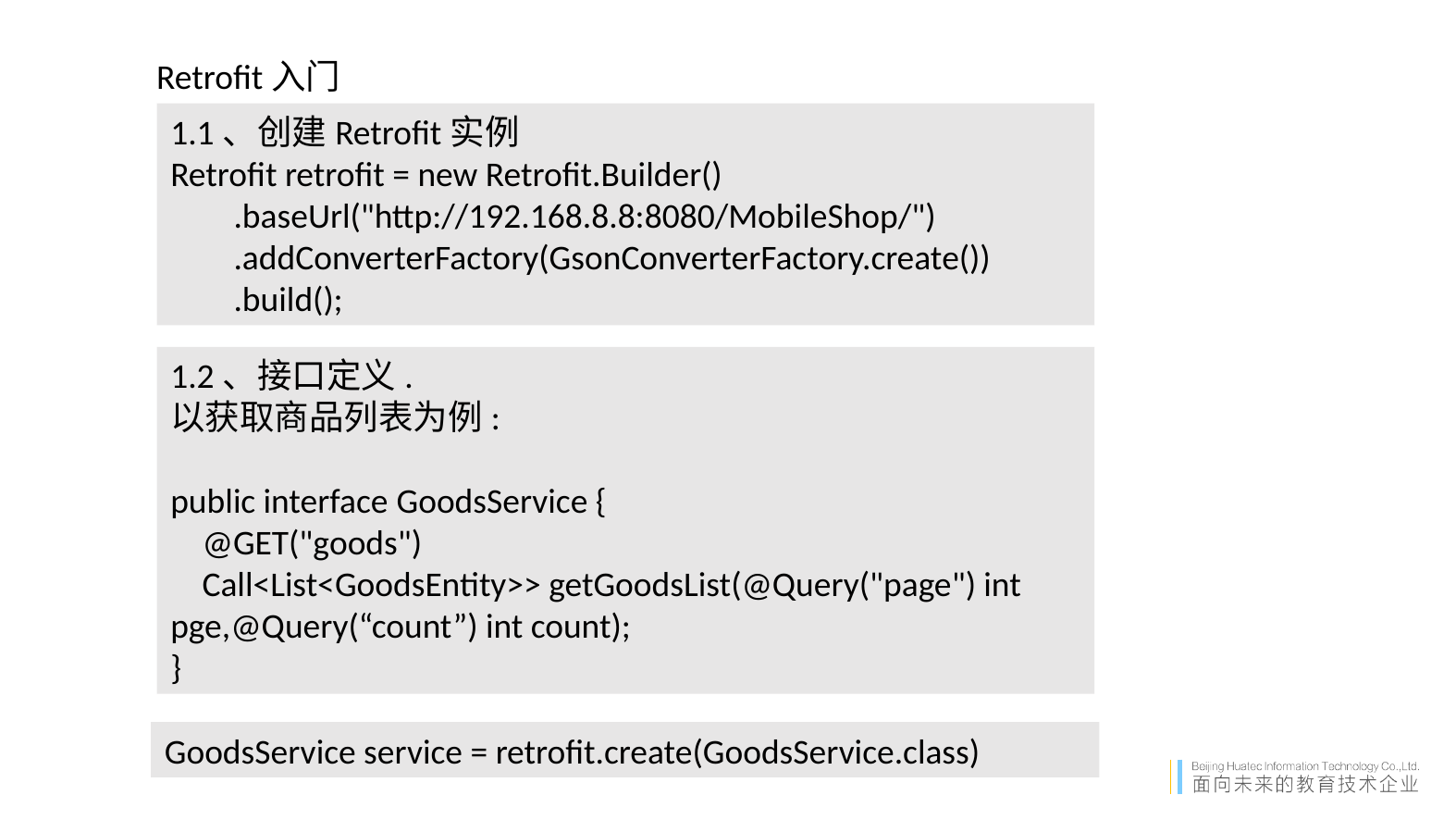

Retrofit入门
1.1、创建Retrofit实例
Retrofit retrofit = new Retrofit.Builder()
        .baseUrl("http://192.168.8.8:8080/MobileShop/")
        .addConverterFactory(GsonConverterFactory.create())
        .build();
1.2、接口定义.
以获取商品列表为例:

public interface GoodsService {
    @GET("goods")
    Call<List<GoodsEntity>> getGoodsList(@Query("page") int pge,@Query(“count”) int count);
}
GoodsService service = retrofit.create(GoodsService.class)